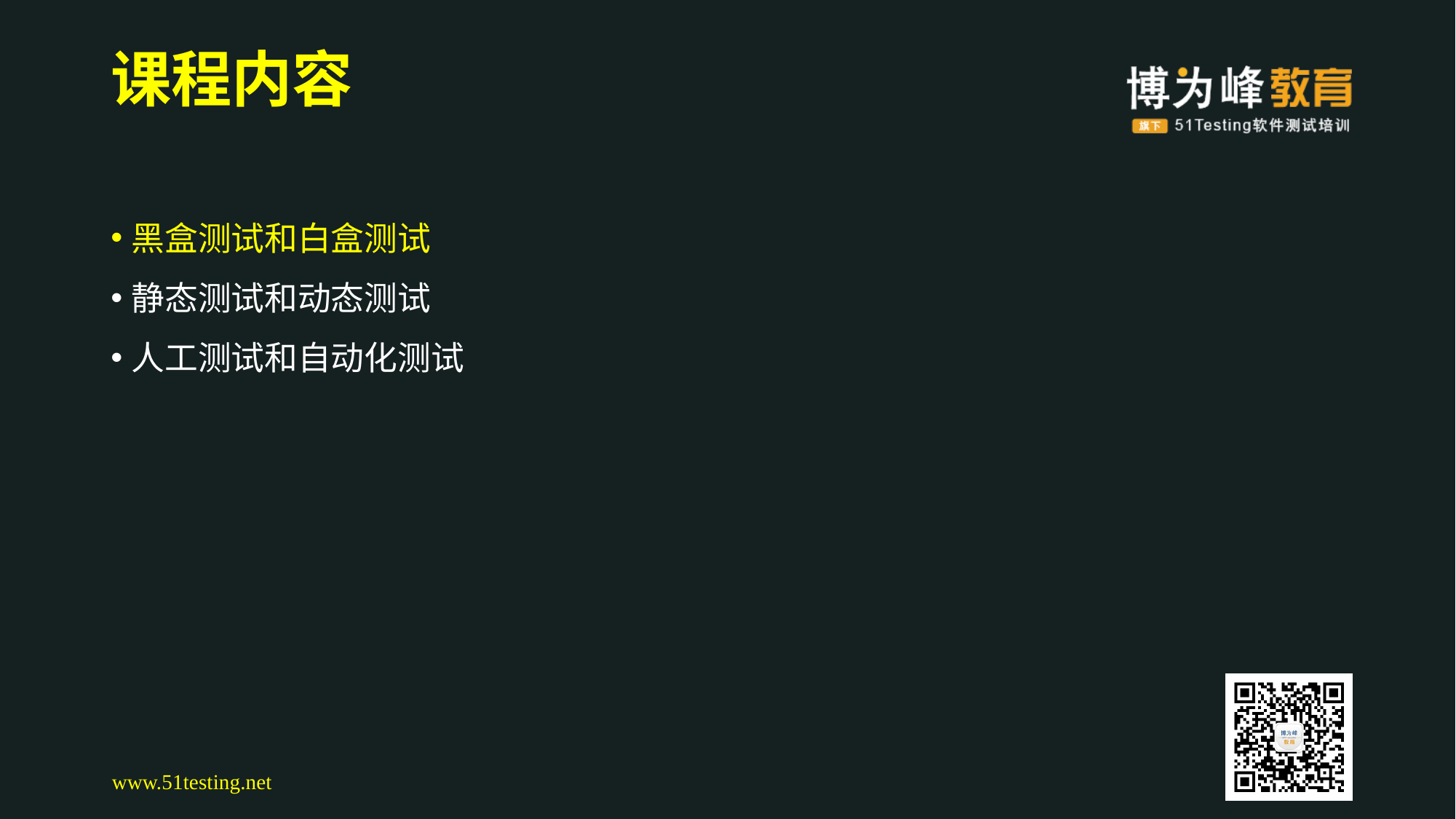

# 课程内容

黑盒测试和白盒测试
静态测试和动态测试
人工测试和自动化测试